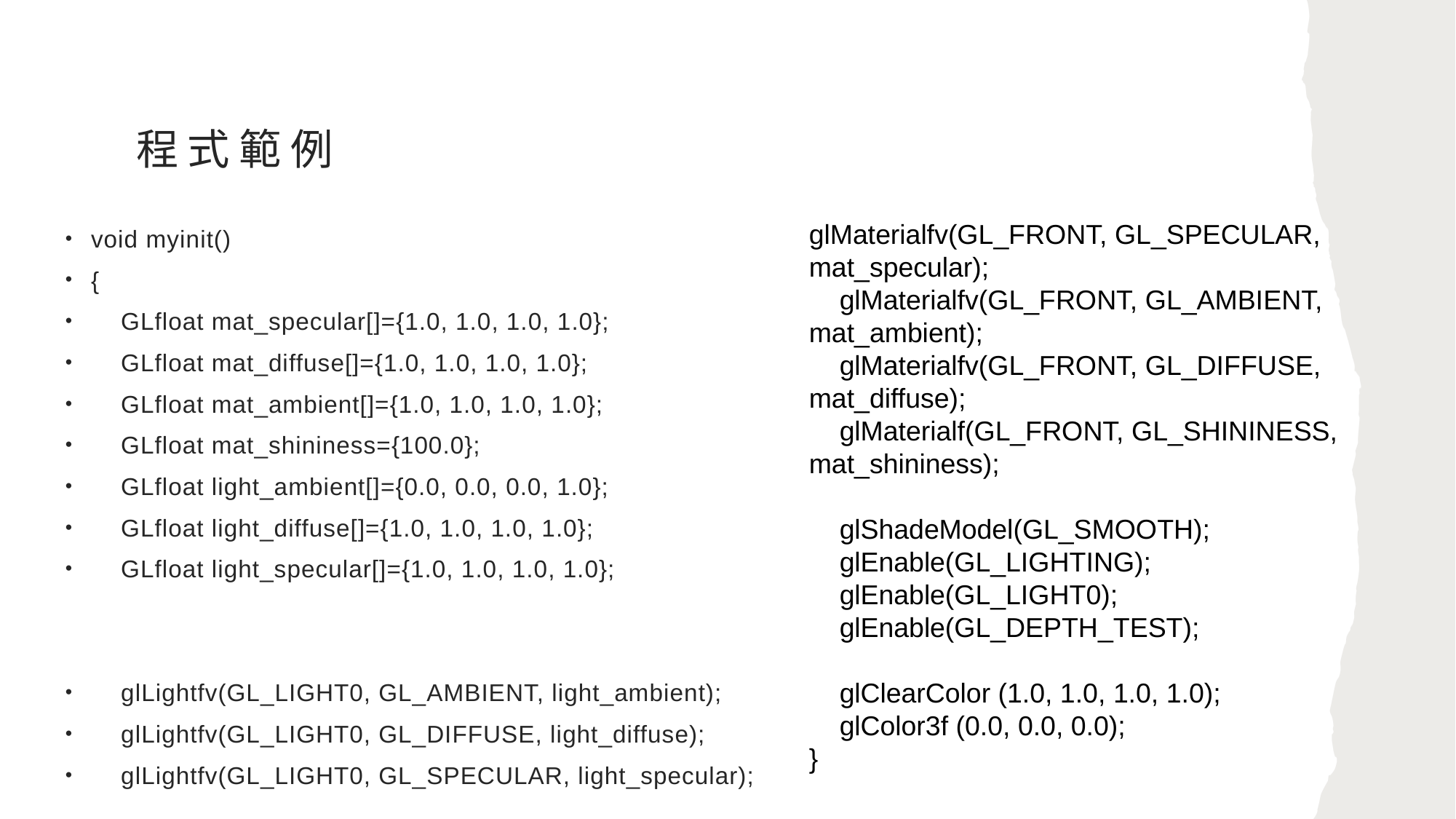

# 程式範例
glMaterialfv(GL_FRONT, GL_SPECULAR, mat_specular);
    glMaterialfv(GL_FRONT, GL_AMBIENT, mat_ambient);
    glMaterialfv(GL_FRONT, GL_DIFFUSE, mat_diffuse);
    glMaterialf(GL_FRONT, GL_SHININESS, mat_shininess);

    glShadeModel(GL_SMOOTH);
    glEnable(GL_LIGHTING);
    glEnable(GL_LIGHT0);
    glEnable(GL_DEPTH_TEST);

    glClearColor (1.0, 1.0, 1.0, 1.0);
    glColor3f (0.0, 0.0, 0.0);
}
void myinit()
{
    GLfloat mat_specular[]={1.0, 1.0, 1.0, 1.0};
    GLfloat mat_diffuse[]={1.0, 1.0, 1.0, 1.0};
    GLfloat mat_ambient[]={1.0, 1.0, 1.0, 1.0};
    GLfloat mat_shininess={100.0};
    GLfloat light_ambient[]={0.0, 0.0, 0.0, 1.0};
    GLfloat light_diffuse[]={1.0, 1.0, 1.0, 1.0};
    GLfloat light_specular[]={1.0, 1.0, 1.0, 1.0};

    glLightfv(GL_LIGHT0, GL_AMBIENT, light_ambient);
    glLightfv(GL_LIGHT0, GL_DIFFUSE, light_diffuse);
    glLightfv(GL_LIGHT0, GL_SPECULAR, light_specular);